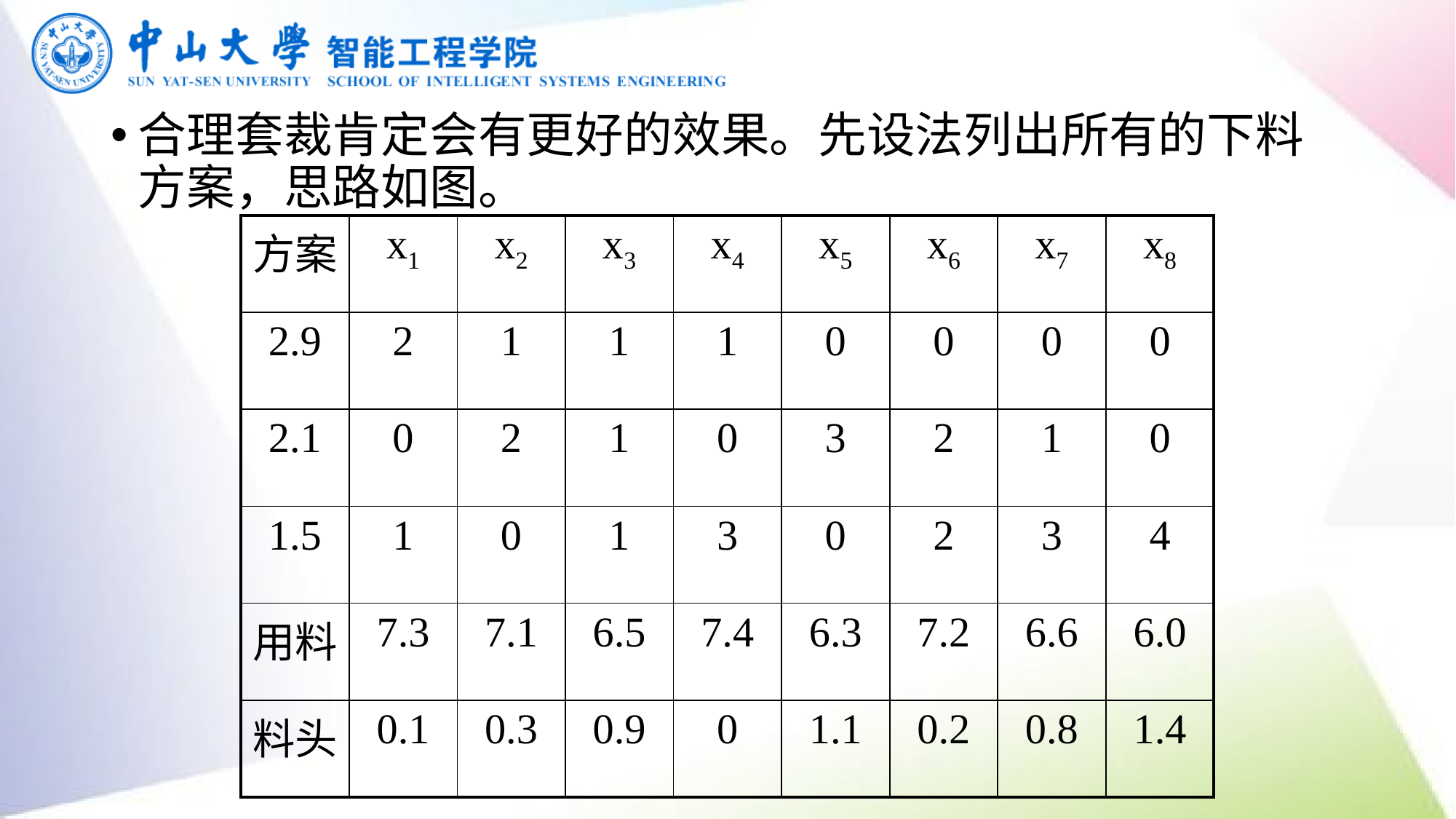

合理套裁肯定会有更好的效果。先设法列出所有的下料方案，思路如图。

| 方案 | x1 | x2 | x3 | x4 | x5 | x6 | x7 | x8 |
| --- | --- | --- | --- | --- | --- | --- | --- | --- |
| 2.9 | 2 | 1 | 1 | 1 | 0 | 0 | 0 | 0 |
| 2.1 | 0 | 2 | 1 | 0 | 3 | 2 | 1 | 0 |
| 1.5 | 1 | 0 | 1 | 3 | 0 | 2 | 3 | 4 |
| 用料 | 7.3 | 7.1 | 6.5 | 7.4 | 6.3 | 7.2 | 6.6 | 6.0 |
| 料头 | 0.1 | 0.3 | 0.9 | 0 | 1.1 | 0.2 | 0.8 | 1.4 |